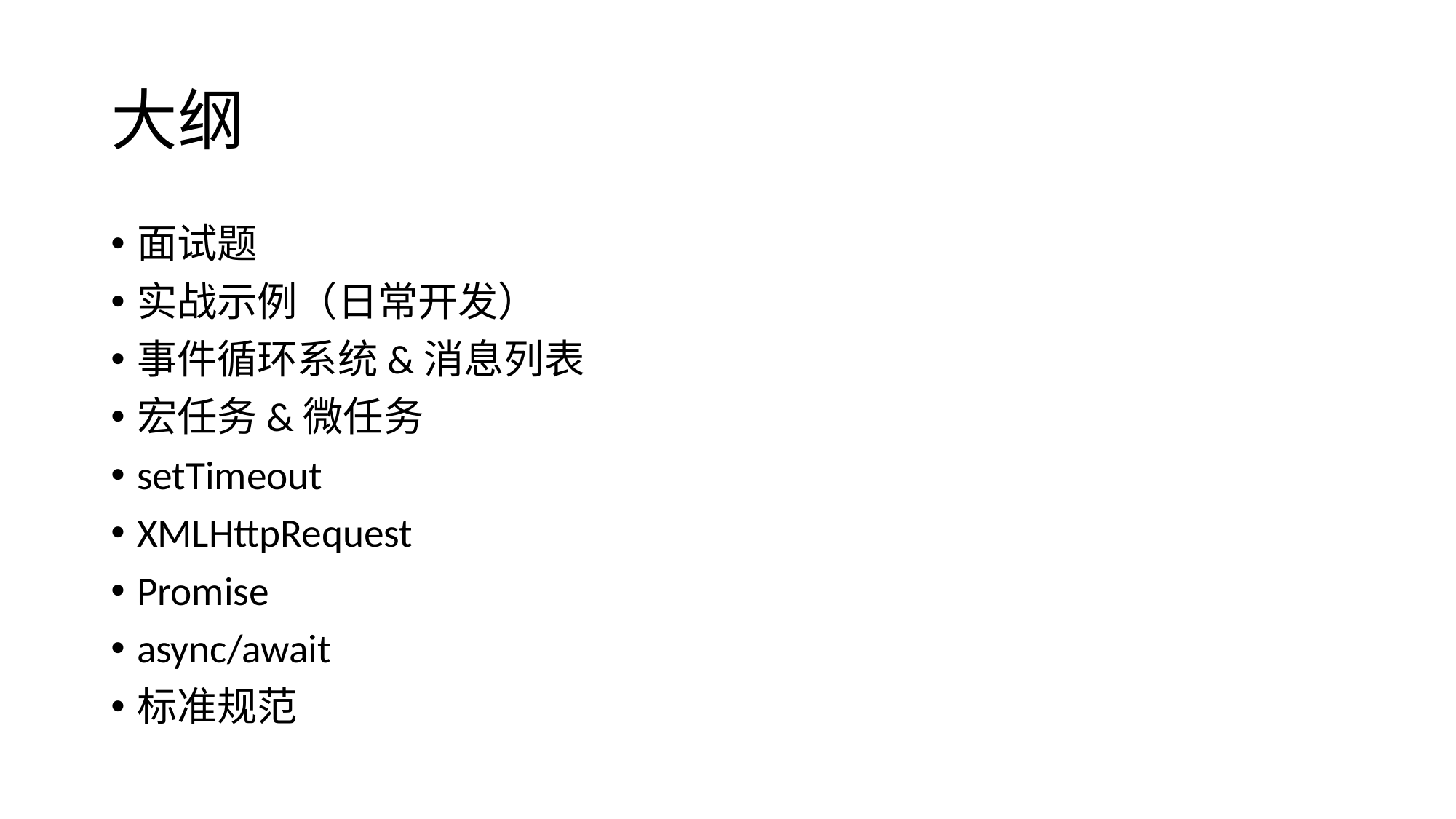

# 大纲
面试题
实战示例（日常开发）
事件循环系统&消息列表
宏任务&微任务
setTimeout
XMLHttpRequest
Promise
async/await
标准规范